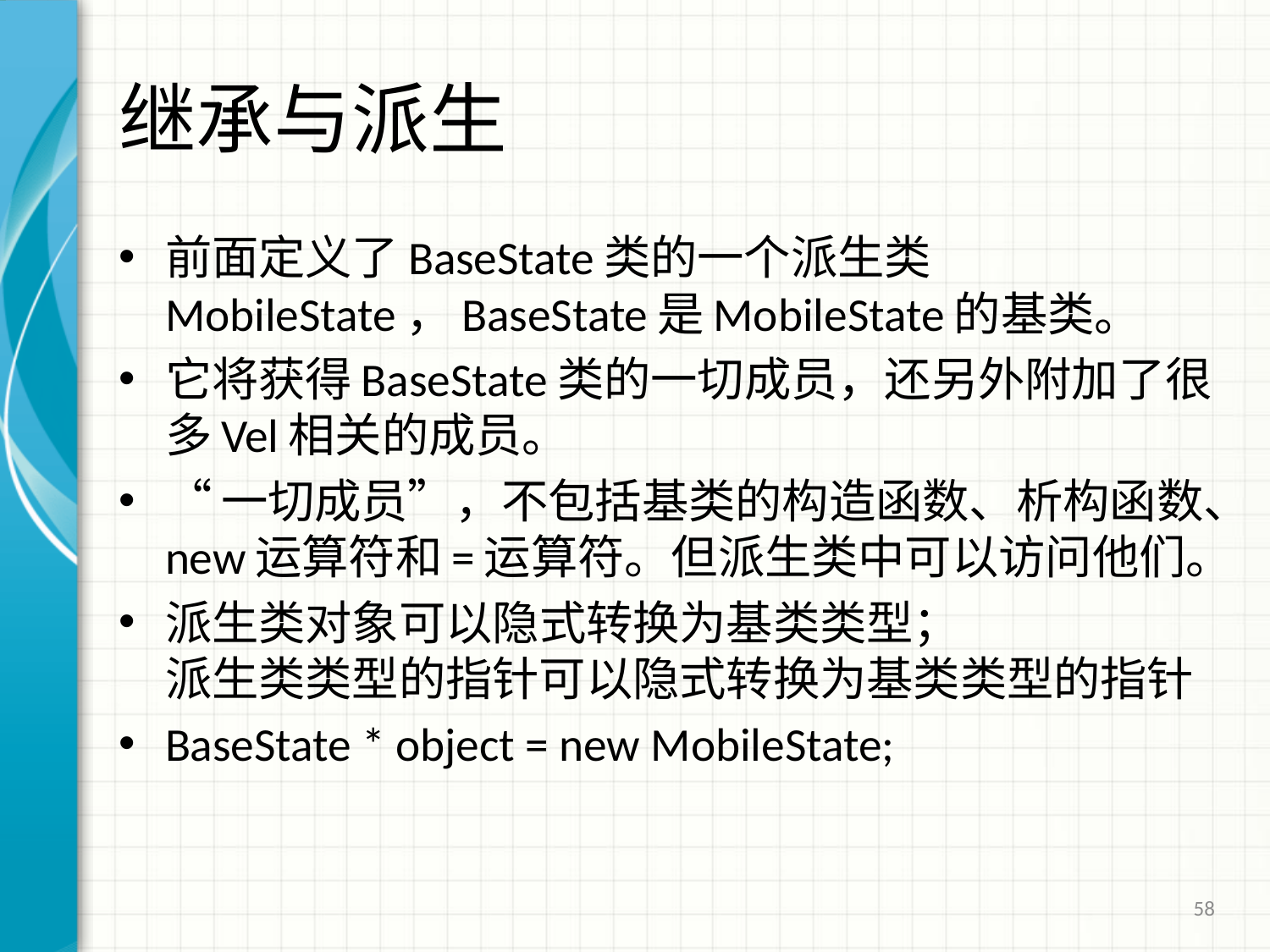

# 继承与派生
前面定义了BaseState类的一个派生类MobileState，BaseState是MobileState的基类。
它将获得BaseState类的一切成员，还另外附加了很多Vel相关的成员。
“一切成员”，不包括基类的构造函数、析构函数、new运算符和=运算符。但派生类中可以访问他们。
派生类对象可以隐式转换为基类类型；
派生类类型的指针可以隐式转换为基类类型的指针
BaseState * object = new MobileState;
58